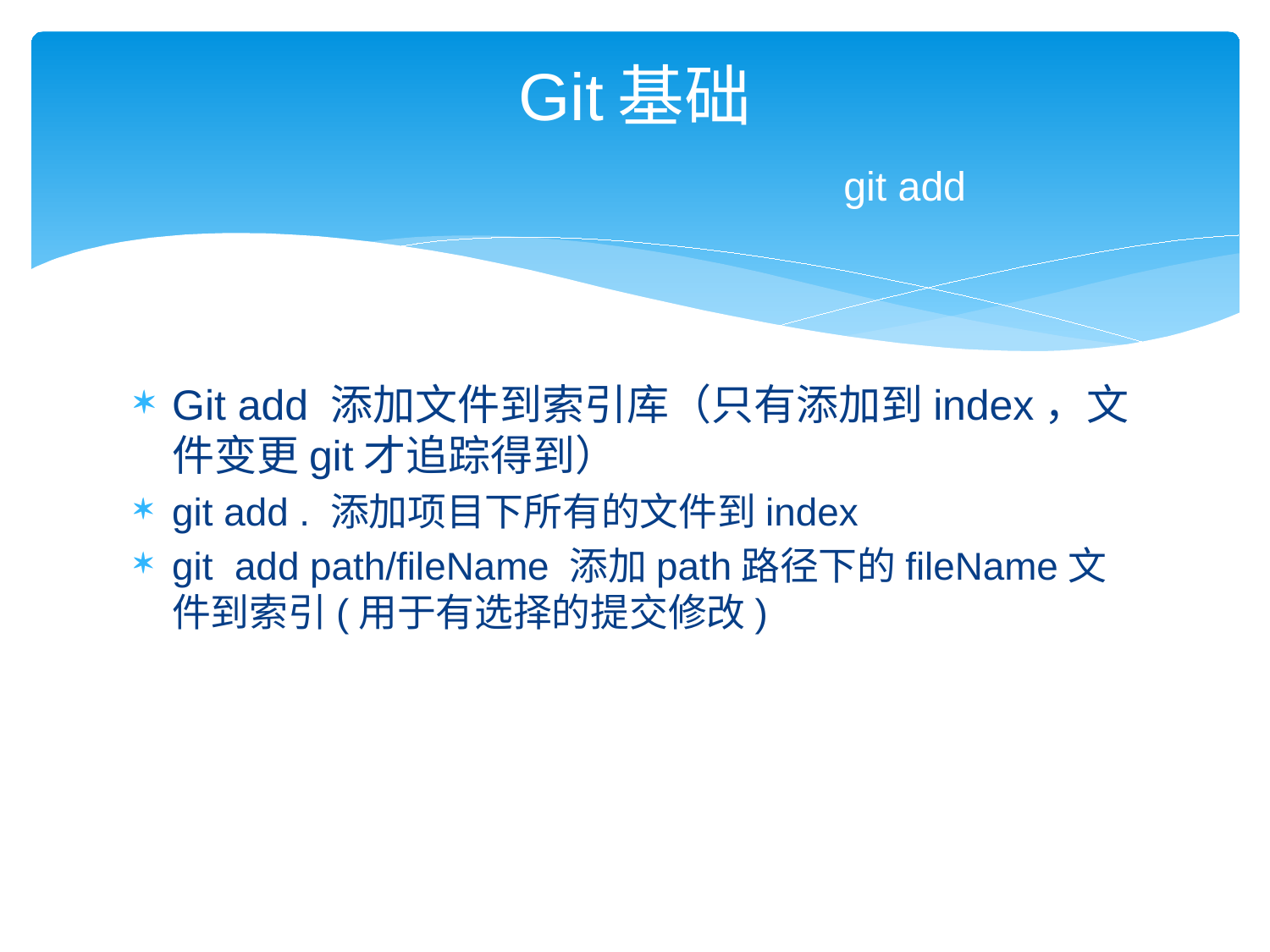

# Git基础 git add
Git add 添加文件到索引库（只有添加到index，文件变更git才追踪得到）
git add . 添加项目下所有的文件到index
git  add path/fileName 添加path路径下的fileName文件到索引(用于有选择的提交修改)